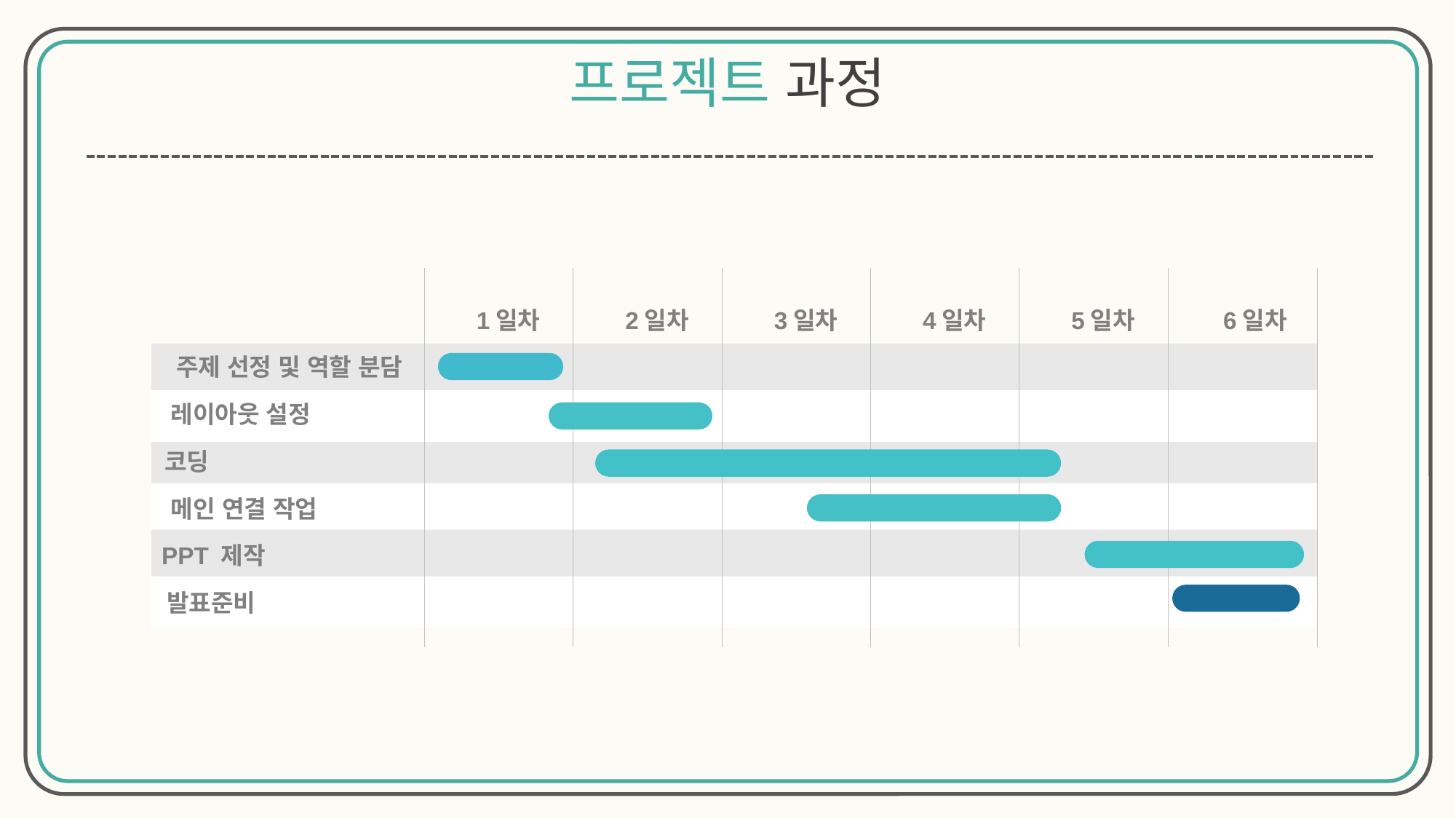

프로젝트 과정
1일차
2일차
3일차
4일차
5일차
6일차

주제 선정 및 역할 분담

레이아웃 설정

코딩

메인 연결 작업

PPT 제작

발표준비